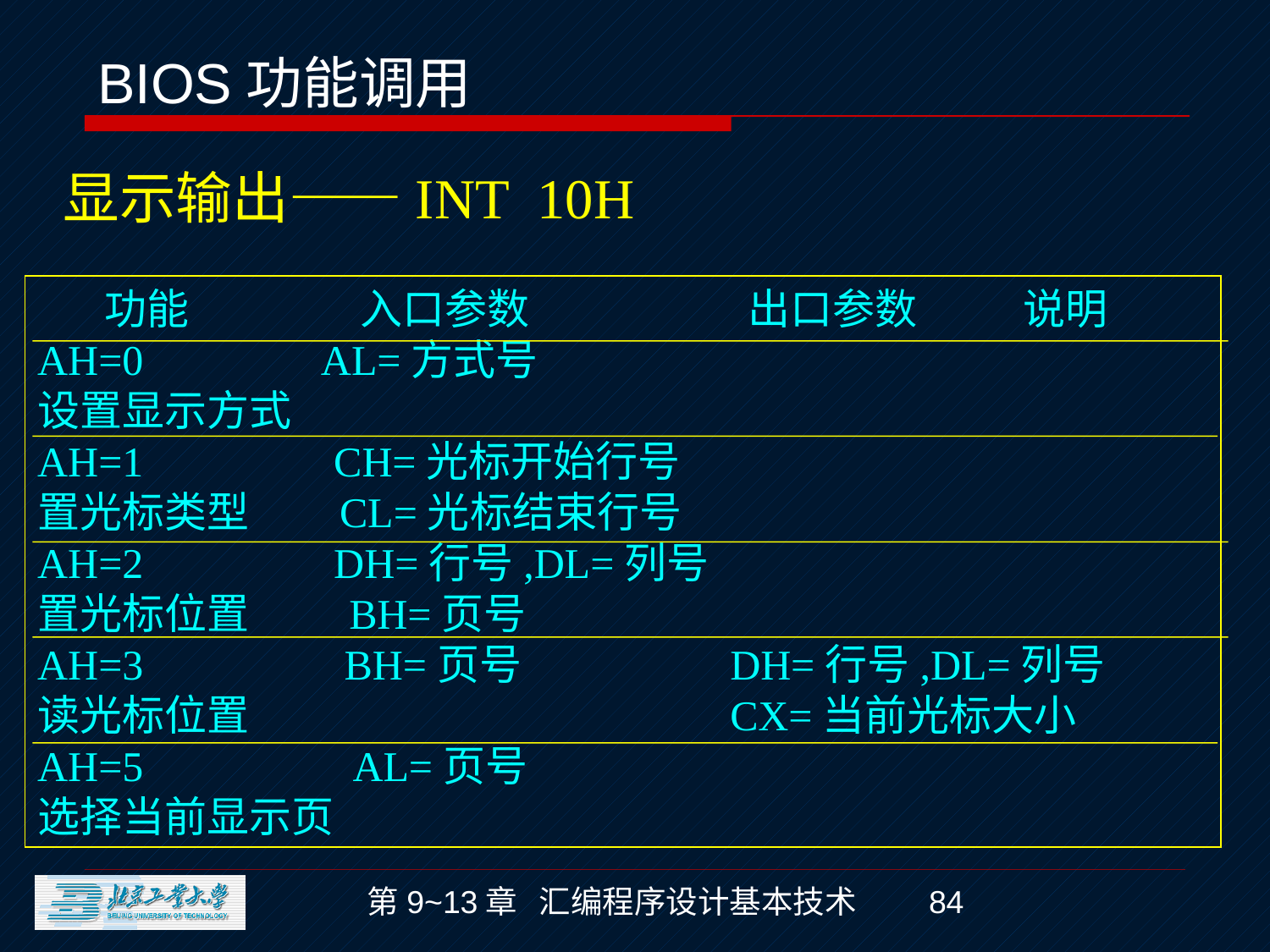

BIOS功能调用
显示输出——INT  10H
      功能                  入口参数                       出口参数           说明
AH=0		   AL=方式号
设置显示方式
AH=1		    CH=光标开始行号
置光标类型	    CL=光标结束行号
AH=2		    DH=行号,DL=列号
置光标位置	     BH=页号
AH=3		     BH=页号		     DH=行号,DL=列号
读光标位置			   	     CX=当前光标大小
AH=5		      AL=页号
选择当前显示页